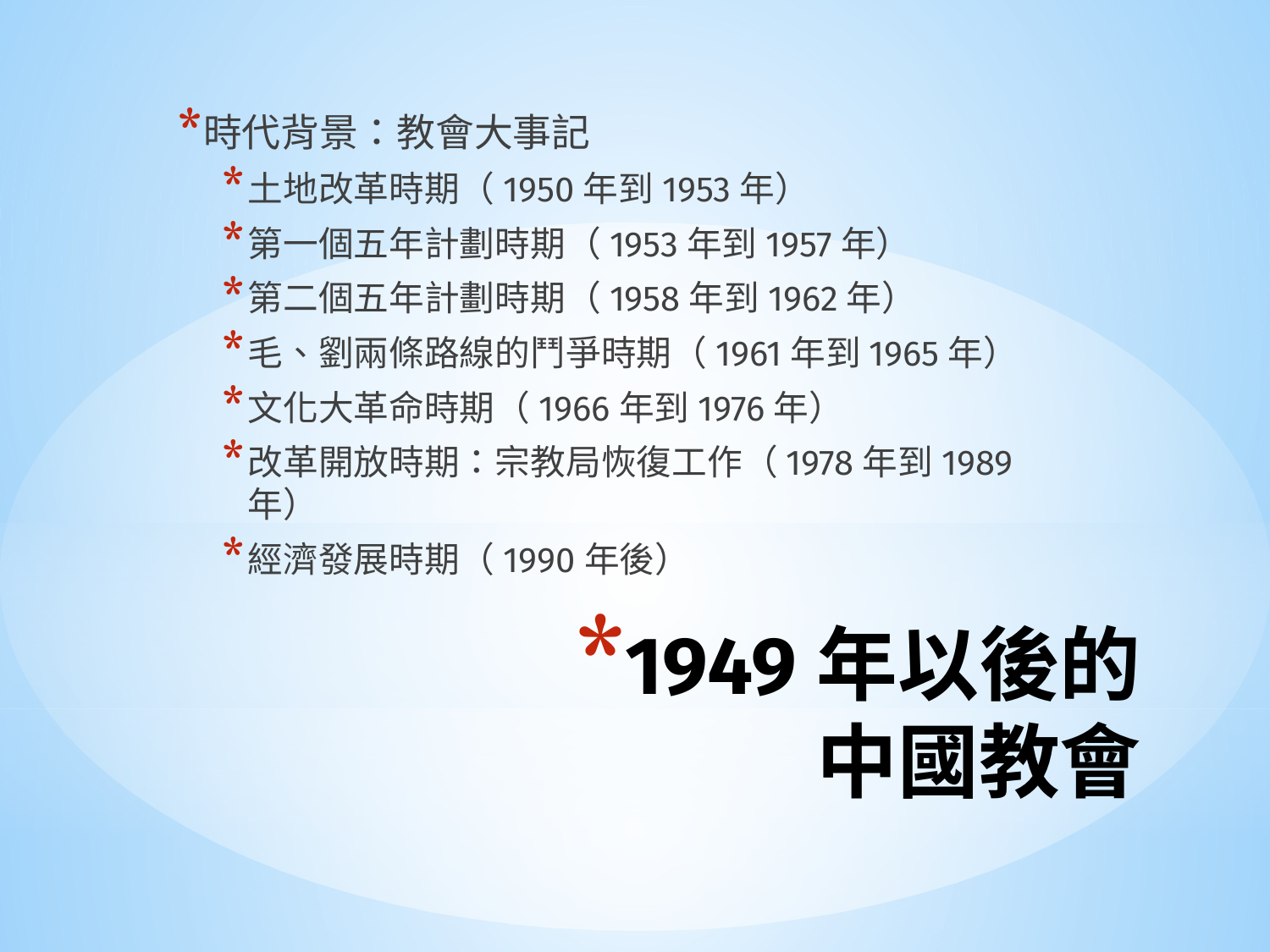

時代背景：教會大事記
土地改革時期（1950年到1953年）
第一個五年計劃時期（1953年到1957年）
第二個五年計劃時期（1958年到1962年）
毛、劉兩條路線的鬥爭時期（1961年到1965年）
文化大革命時期（1966年到1976年）
改革開放時期：宗教局恢復工作（1978年到1989年）
經濟發展時期（1990年後）
# 1949年以後的 中國教會